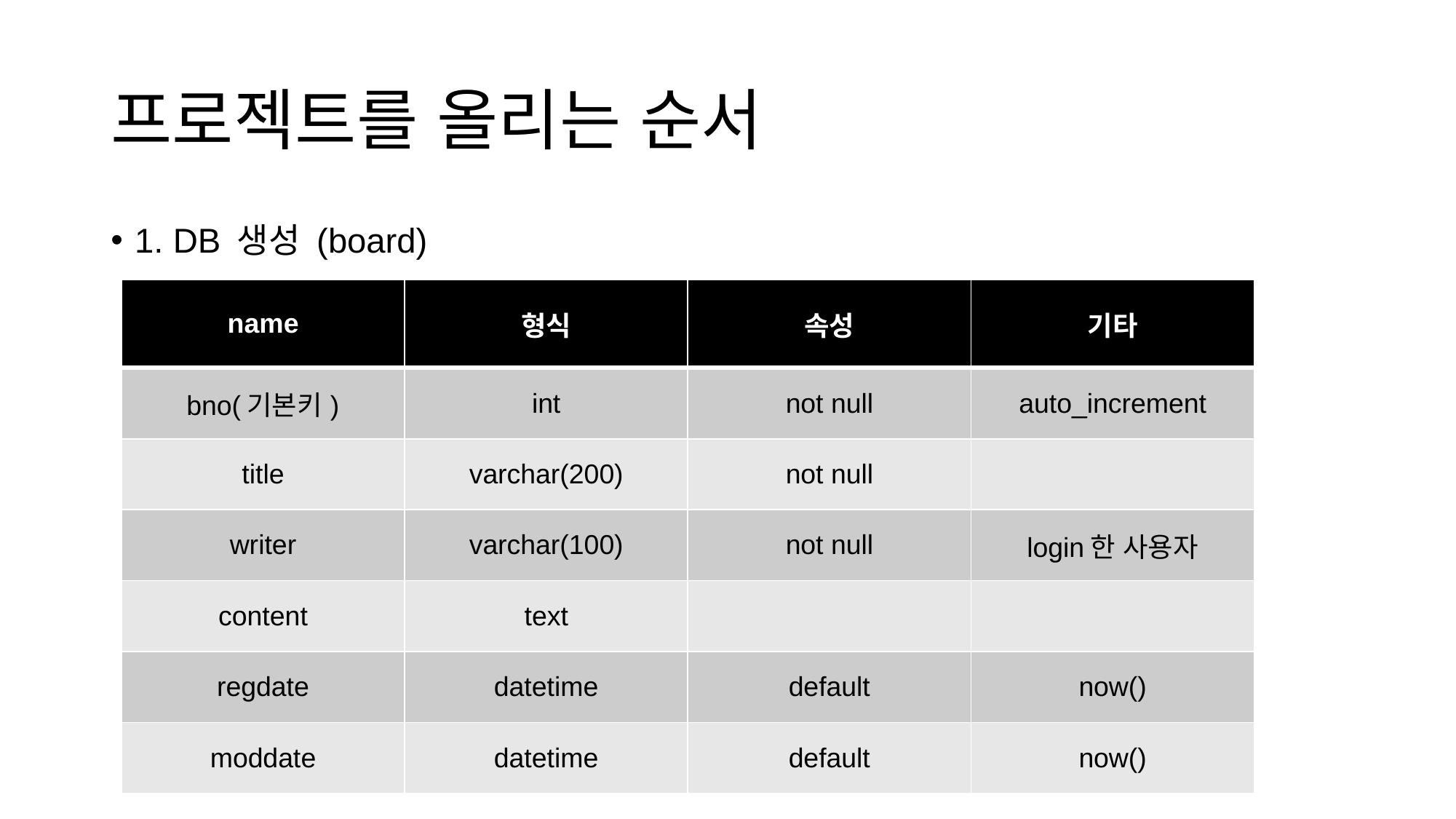

# 프로젝트를 올리는 순서
1. DB 생성 (board)

| name | 형식 | 속성 | 기타 |
| --- | --- | --- | --- |
| bno(기본키) | int | not null | auto\_increment |
| title | varchar(200) | not null |  |
| writer | varchar(100) | not null | login한 사용자 |
| content | text |  |  |
| regdate | datetime | default | now() |
| moddate | datetime | default | now() |